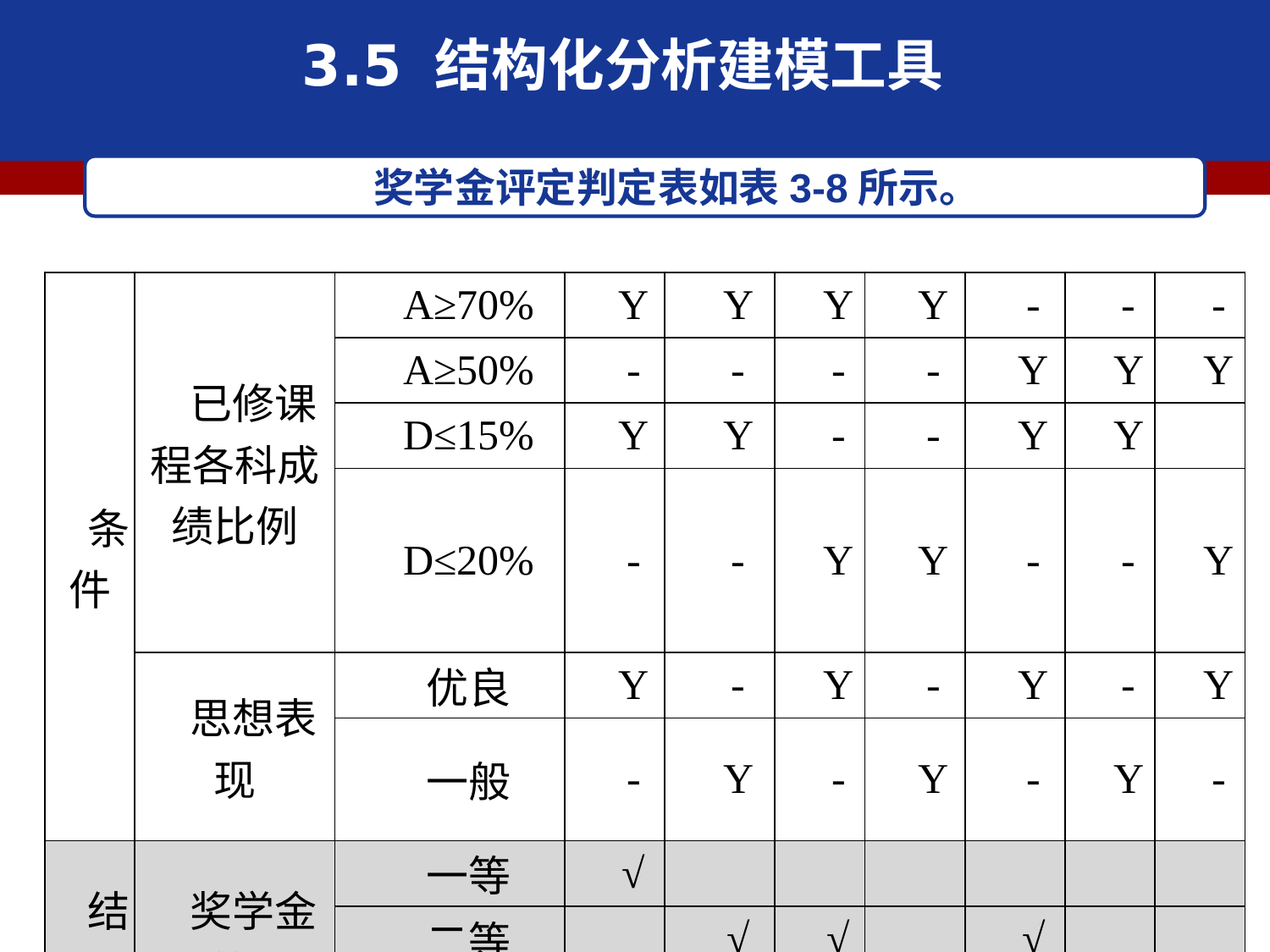

3.5 结构化分析建模工具

奖学金评定判定表如表3-8所示。
| 条件 | 已修课程各科成绩比例 | A≥70% | Y | Y | Y | Y | - | - | - |
| --- | --- | --- | --- | --- | --- | --- | --- | --- | --- |
|  |  | A≥50% | - | - | - | - | Y | Y | Y |
|  |  | D≤15% | Y | Y | - | - | Y | Y |  |
|  |  | D≤20% | - | - | Y | Y | - | - | Y |
|  | 思想表现 | 优良 | Y | - | Y | - | Y | - | Y |
|  |  | 一般 | - | Y | - | Y | - | Y | - |
| 结 果 | 奖学金 等级 | 一等 | √ |  |  |  |  |  |  |
|  |  | 二等 |  | √ | √ |  | √ |  |  |
|  |  | 三等 |  |  |  | √ |  | √ | √ |